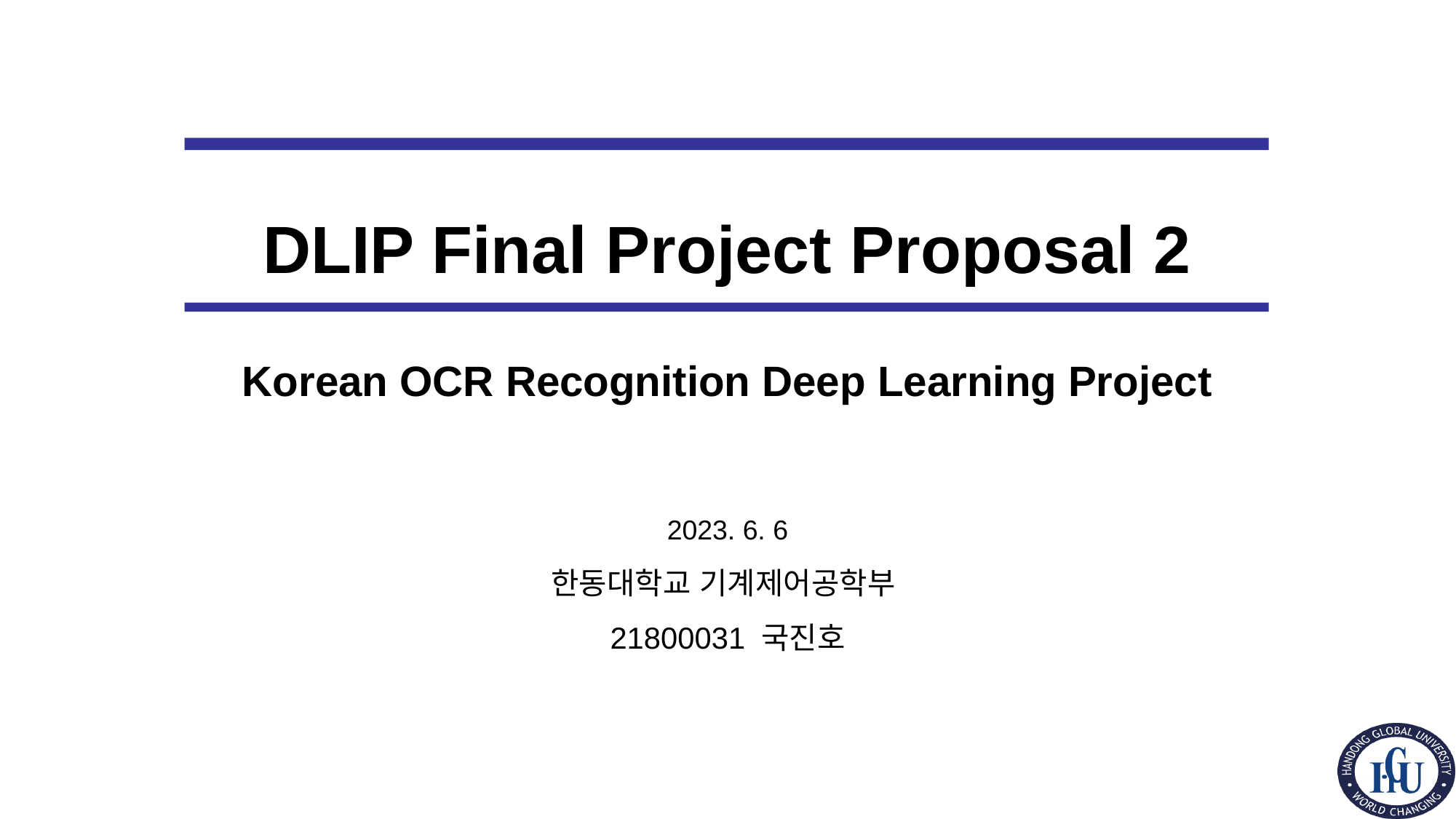

DLIP Final Project Proposal 2
Korean OCR Recognition Deep Learning Project
2023. 6. 6
한동대학교 기계제어공학부
21800031 국진호